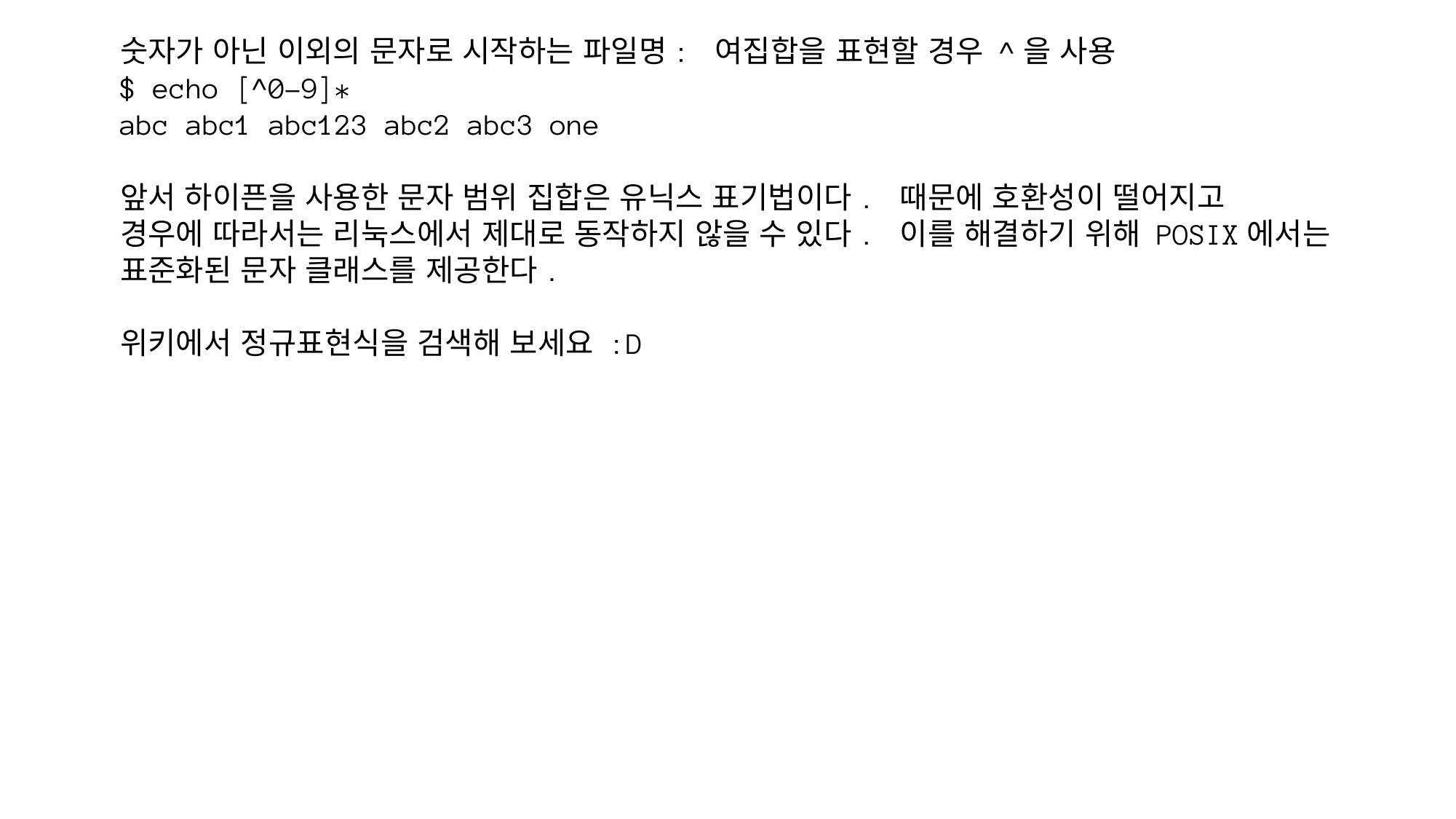

숫자가 아닌 이외의 문자로 시작하는 파일명: 여집합을 표현할 경우 ^을 사용
$ echo [^0-9]*
abc abc1 abc123 abc2 abc3 one

앞서 하이픈을 사용한 문자 범위 집합은 유닉스 표기법이다. 때문에 호환성이 떨어지고
경우에 따라서는 리눅스에서 제대로 동작하지 않을 수 있다. 이를 해결하기 위해 POSIX에서는
표준화된 문자 클래스를 제공한다.

위키에서 정규표현식을 검색해 보세요 :D